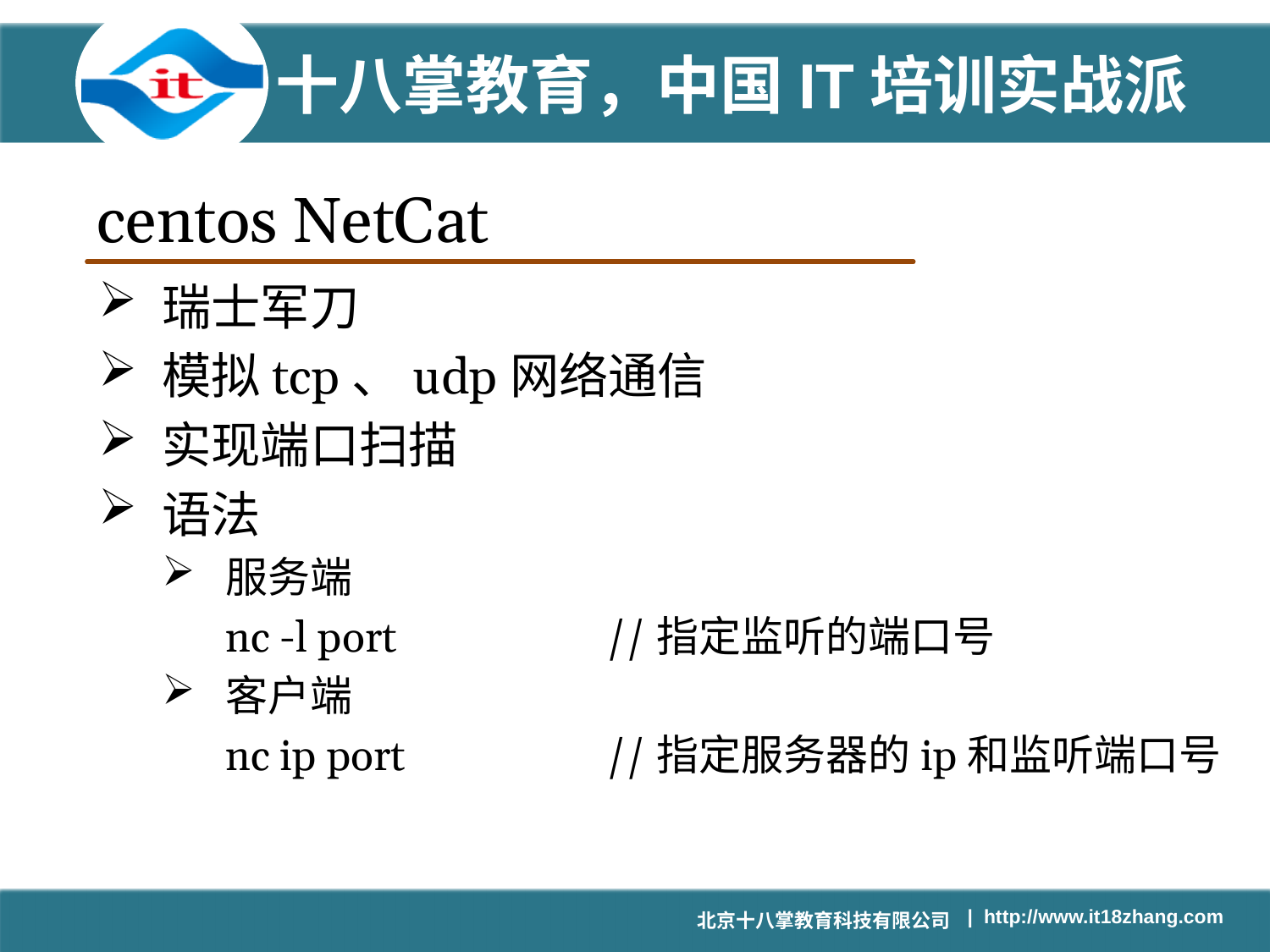

# centos NetCat
瑞士军刀
模拟tcp、udp网络通信
实现端口扫描
语法
服务端
nc -l port		//指定监听的端口号
客户端
nc ip port		//指定服务器的ip和监听端口号